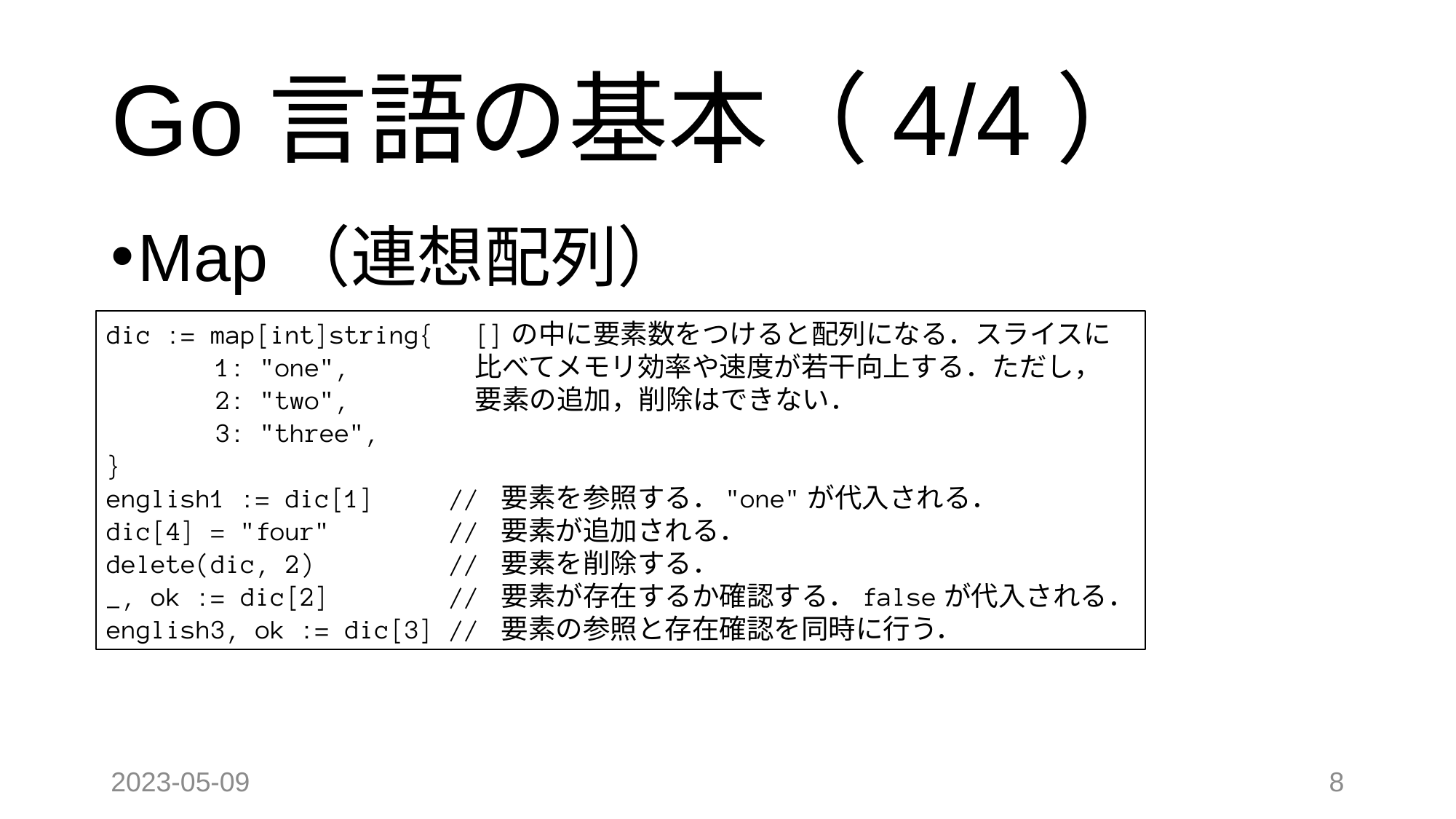

# Go言語の基本（4/4）
Map（連想配列）
dic := map[int]string{
	1: "one",
	2: "two",
	3: "three",
}
english1 := dic[1]     // 要素を参照する．"one"が代入される．
dic[4] = "four"        // 要素が追加される．
delete(dic, 2)         // 要素を削除する．
_, ok := dic[2]        // 要素が存在するか確認する．falseが代入される．
english3, ok := dic[3] // 要素の参照と存在確認を同時に行う．
[]の中に要素数をつけると配列になる．スライスに比べてメモリ効率や速度が若干向上する．ただし，要素の追加，削除はできない．
2023-05-09
8